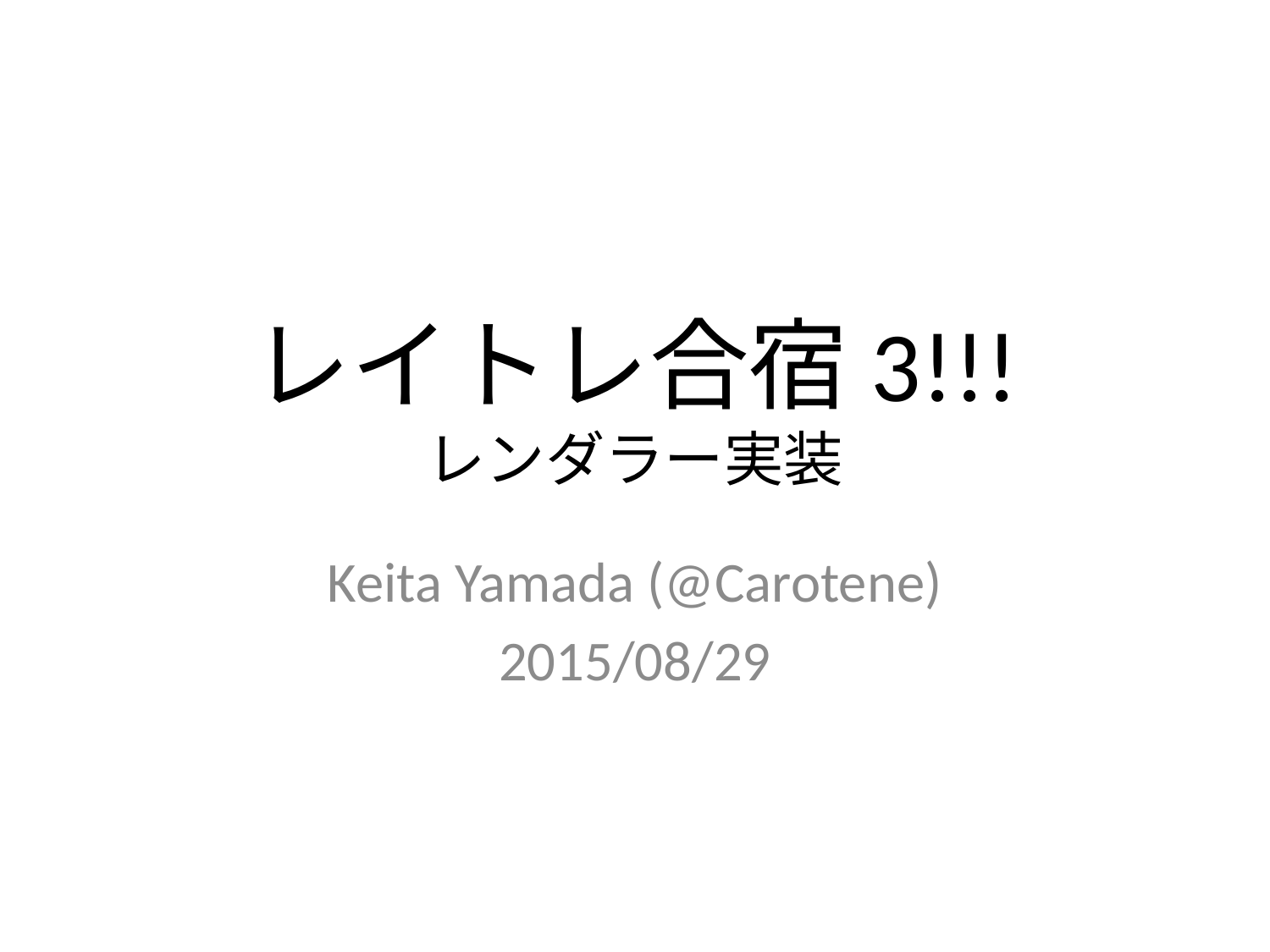

# レイトレ合宿3!!! レンダラー実装
Keita Yamada (@Carotene)
2015/08/29